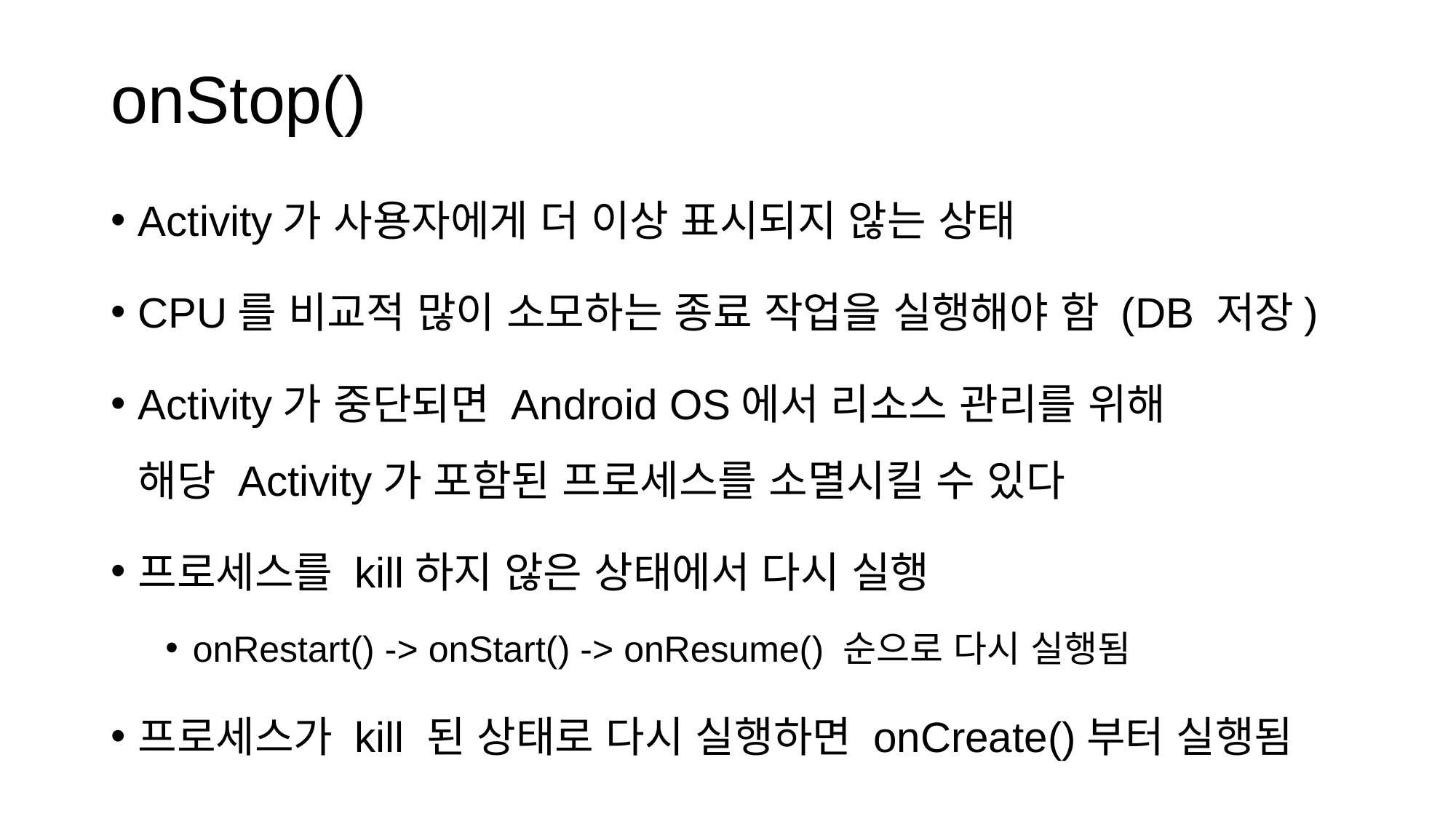

# onStop()
Activity가 사용자에게 더 이상 표시되지 않는 상태
CPU를 비교적 많이 소모하는 종료 작업을 실행해야 함 (DB 저장)
Activity가 중단되면 Android OS에서 리소스 관리를 위해
해당 Activity가 포함된 프로세스를 소멸시킬 수 있다
프로세스를 kill하지 않은 상태에서 다시 실행
onRestart() -> onStart() -> onResume() 순으로 다시 실행됨
프로세스가 kill 된 상태로 다시 실행하면 onCreate()부터 실행됨